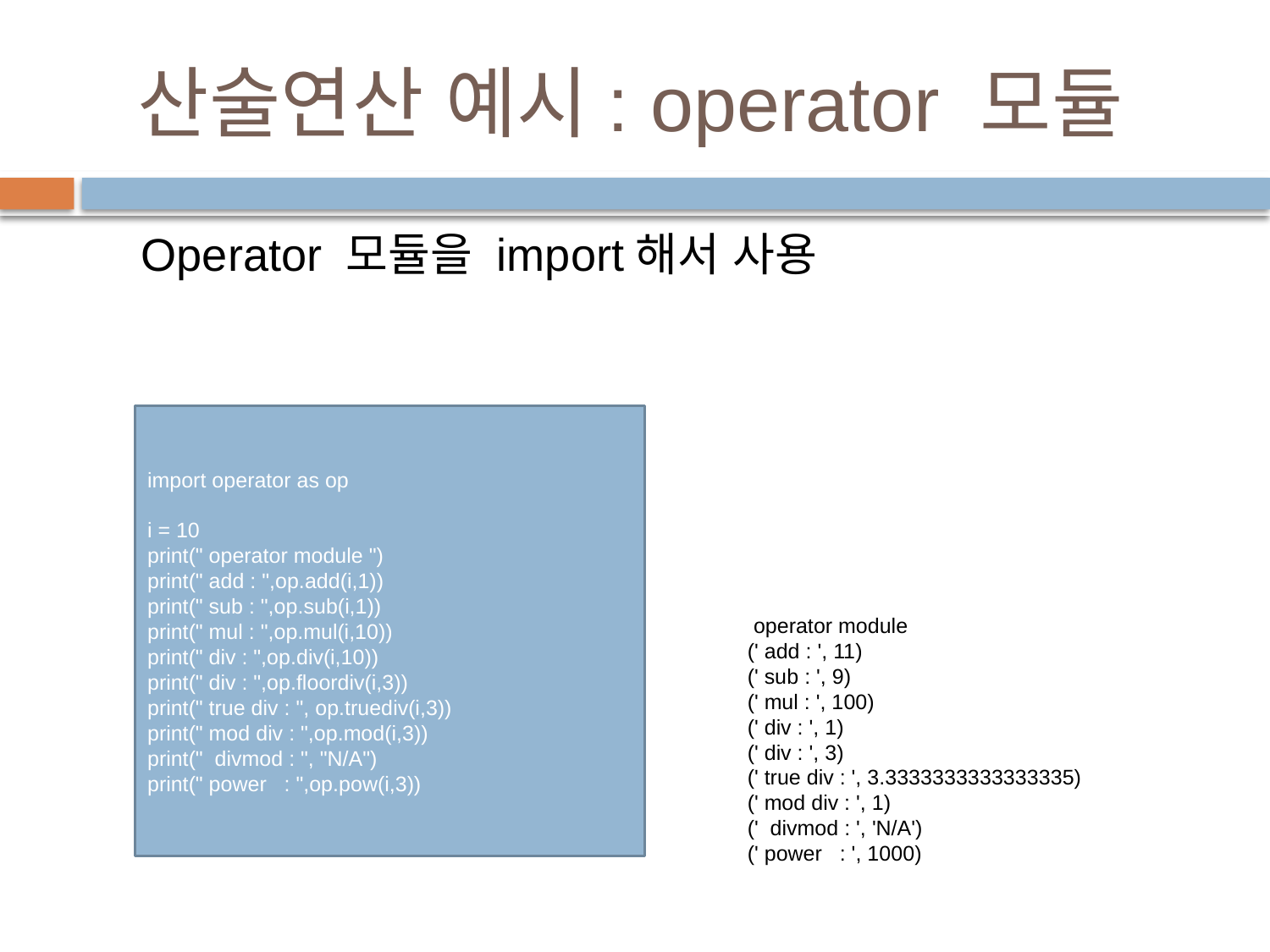

# 산술연산 예시: operator 모듈
Operator 모듈을 import해서 사용

import operator as op

i = 10
print(" operator module ")
print(" add : ",op.add(i,1))
print(" sub : ",op.sub(i,1))
print(" mul : ",op.mul(i,10))
print(" div : ",op.div(i,10))
print(" div : ",op.floordiv(i,3))
print(" true div : ", op.truediv(i,3))
print(" mod div : ",op.mod(i,3))
print("  divmod : ", "N/A")
print(" power   : ",op.pow(i,3))
 operator module
(' add : ', 11)
(' sub : ', 9)
(' mul : ', 100)
(' div : ', 1)
(' div : ', 3)
(' true div : ', 3.3333333333333335)
(' mod div : ', 1)
('  divmod : ', 'N/A')
(' power   : ', 1000)